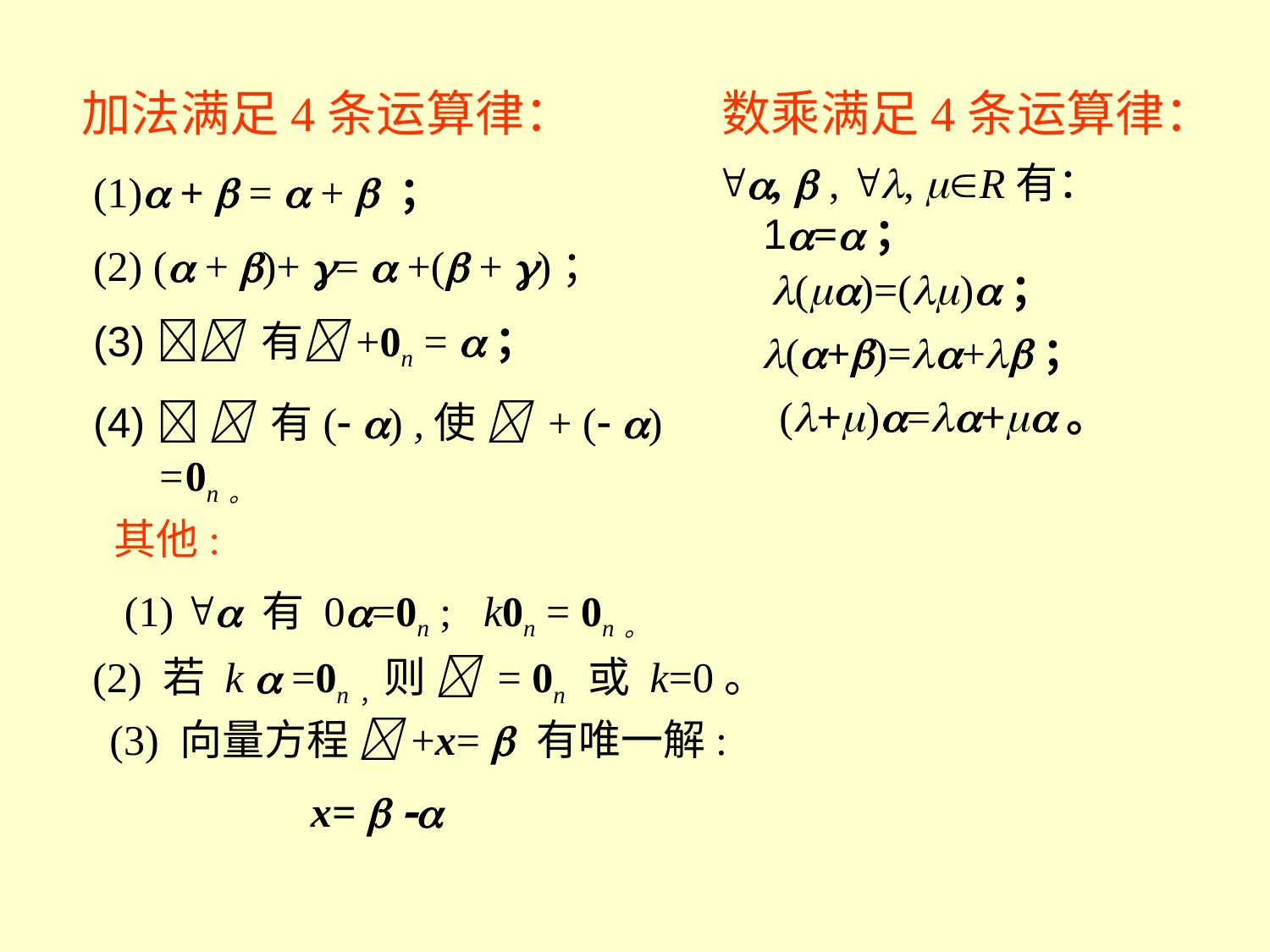

加法满足4条运算律：
数乘满足4条运算律：
∀α, β , ∀λ, μ∈R有：
    1α=α；
(1)α + β = α + β ；
(2) (α + β)+ γ= α +(β + γ)；
∀α 有α+0n = α；
∀ α 有(− α) ,使 α + (− α) =0n。
  λ(μα)=(λμ)α；
   λ(α+β)=λα+λβ；
   (λ+μ)α=λα+μα。
其他:
 (1) ∀α 有 0α=0n ;   k0n = 0n。
(2) 若 k α =0n，则 α = 0n  或 k=0。
(3) 向量方程 α+x= β 有唯一解:
	      	 x= β −α